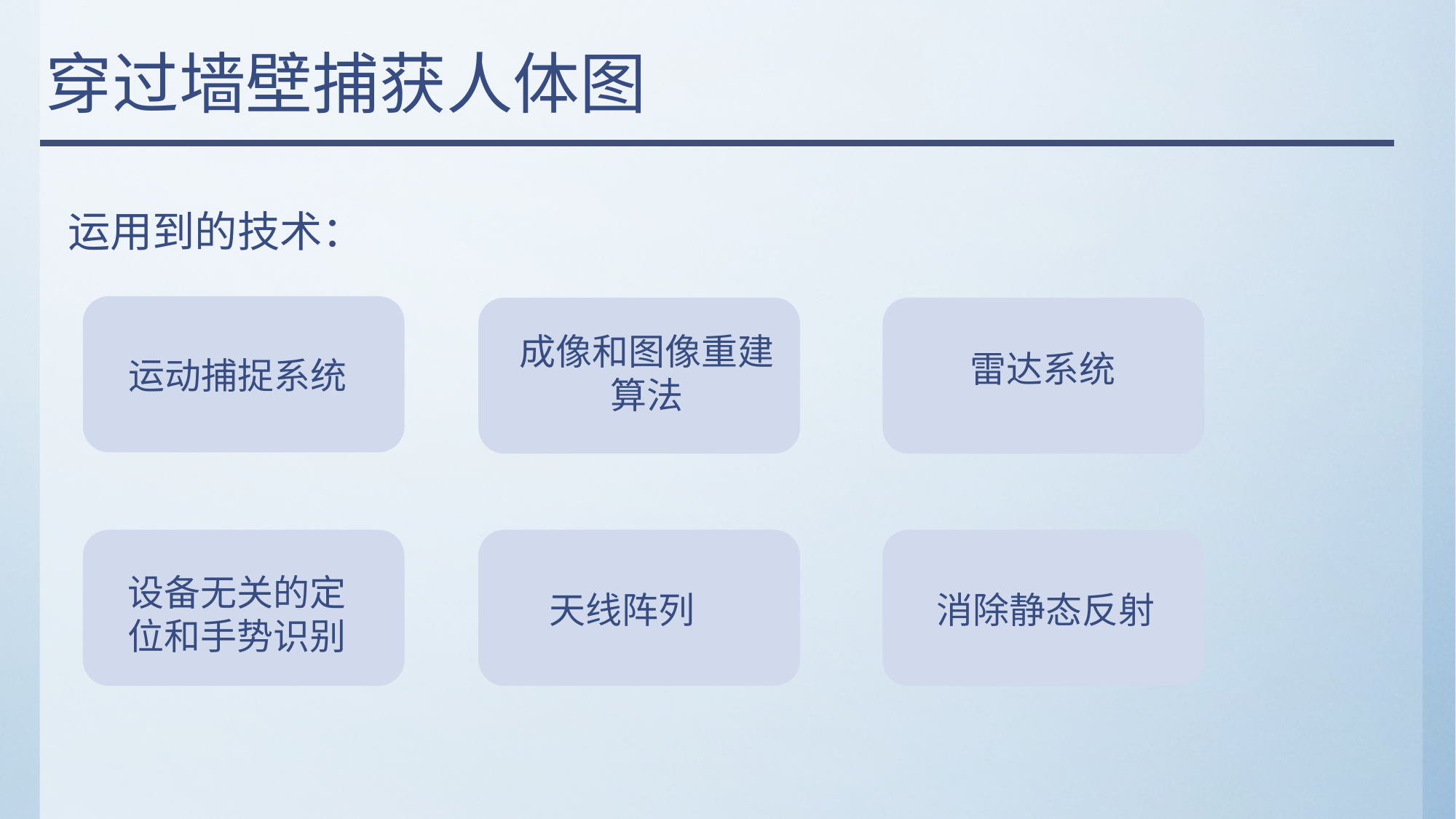

# 穿过墙壁捕获人体图
运用到的技术：

运动捕捉系统

成像和图像重建算法

雷达系统

设备无关的定位和手势识别

天线阵列

消除静态反射